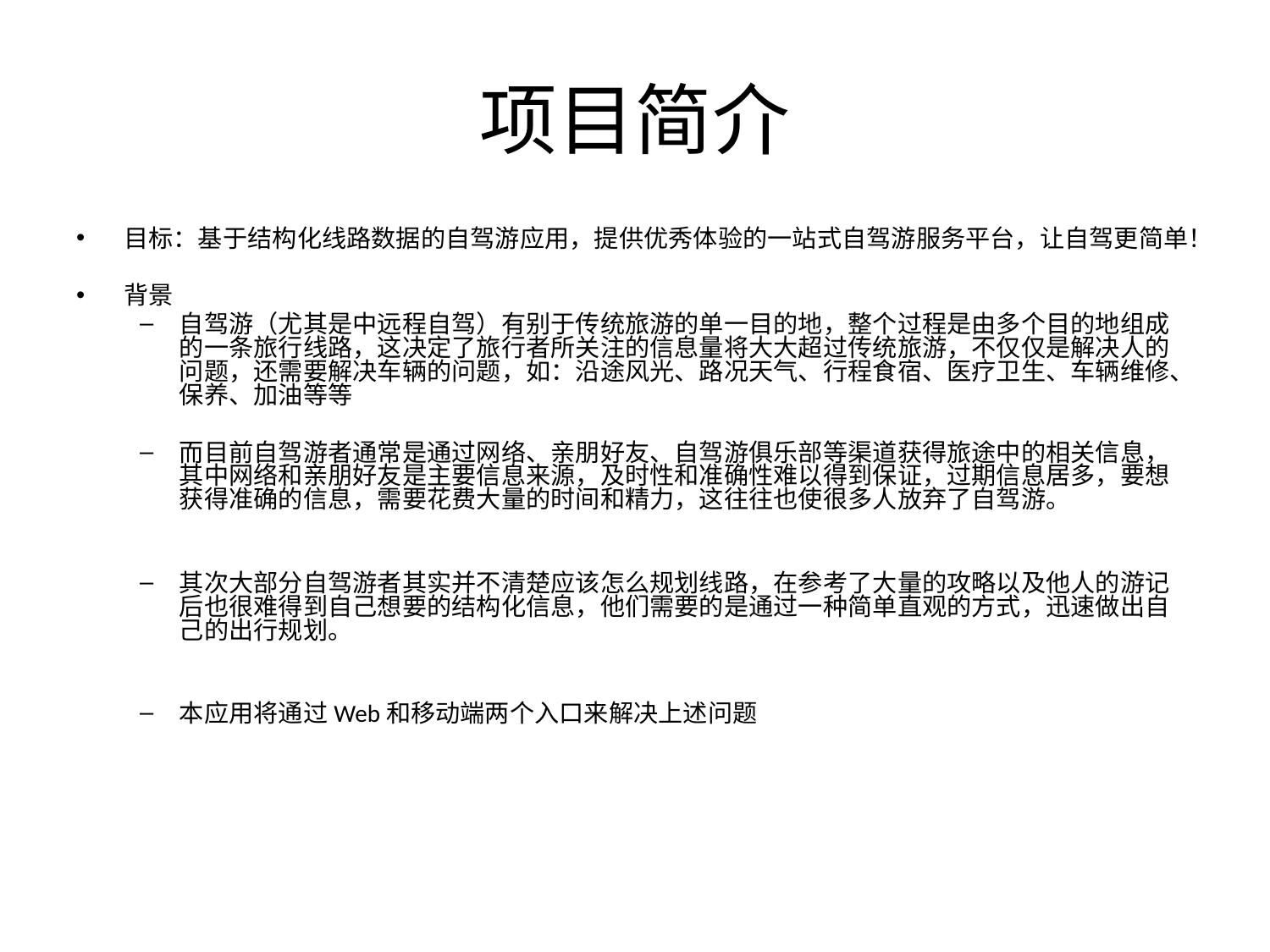

# 项目简介
目标：基于结构化线路数据的自驾游应用，提供优秀体验的一站式自驾游服务平台，让自驾更简单！

背景
自驾游（尤其是中远程自驾）有别于传统旅游的单一目的地，整个过程是由多个目的地组成的一条旅行线路，这决定了旅行者所关注的信息量将大大超过传统旅游，不仅仅是解决人的问题，还需要解决车辆的问题，如：沿途风光、路况天气、行程食宿、医疗卫生、车辆维修、保养、加油等等

而目前自驾游者通常是通过网络、亲朋好友、自驾游俱乐部等渠道获得旅途中的相关信息，其中网络和亲朋好友是主要信息来源，及时性和准确性难以得到保证，过期信息居多，要想获得准确的信息，需要花费大量的时间和精力，这往往也使很多人放弃了自驾游。

其次大部分自驾游者其实并不清楚应该怎么规划线路，在参考了大量的攻略以及他人的游记后也很难得到自己想要的结构化信息，他们需要的是通过一种简单直观的方式，迅速做出自己的出行规划。

本应用将通过Web和移动端两个入口来解决上述问题